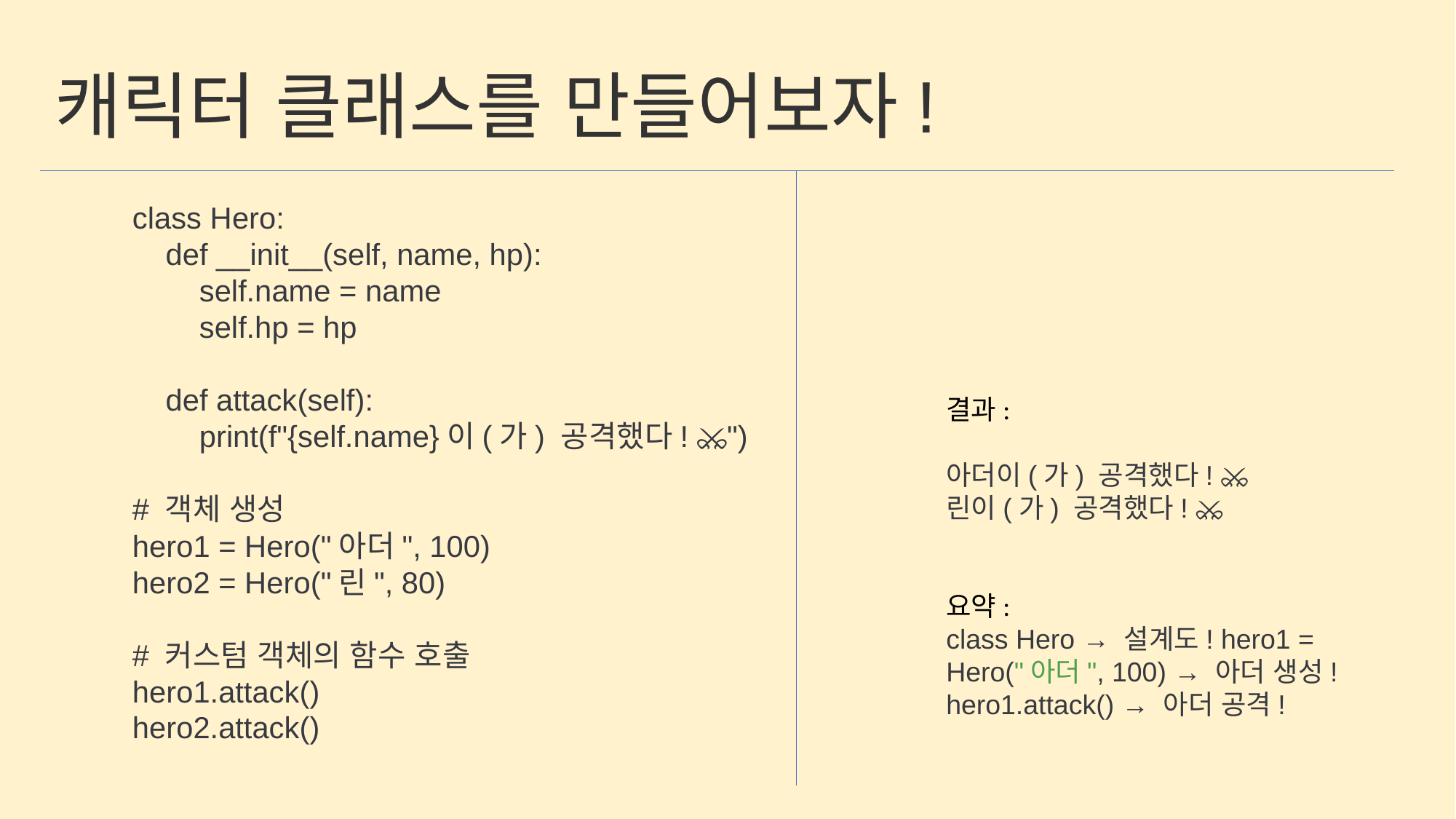

캐릭터 클래스를 만들어보자!
class Hero:
    def __init__(self, name, hp):
        self.name = name
        self.hp = hp

    def attack(self):
        print(f"{self.name}이(가) 공격했다! ⚔️")

# 객체 생성
hero1 = Hero("아더", 100)
hero2 = Hero("린", 80)

# 커스텀 객체의 함수 호출
hero1.attack()
hero2.attack()
결과:

아더이(가) 공격했다! ⚔️
린이(가) 공격했다! ⚔️

요약:
class Hero → 설계도! hero1 = Hero("아더", 100) → 아더 생성! hero1.attack() → 아더 공격!